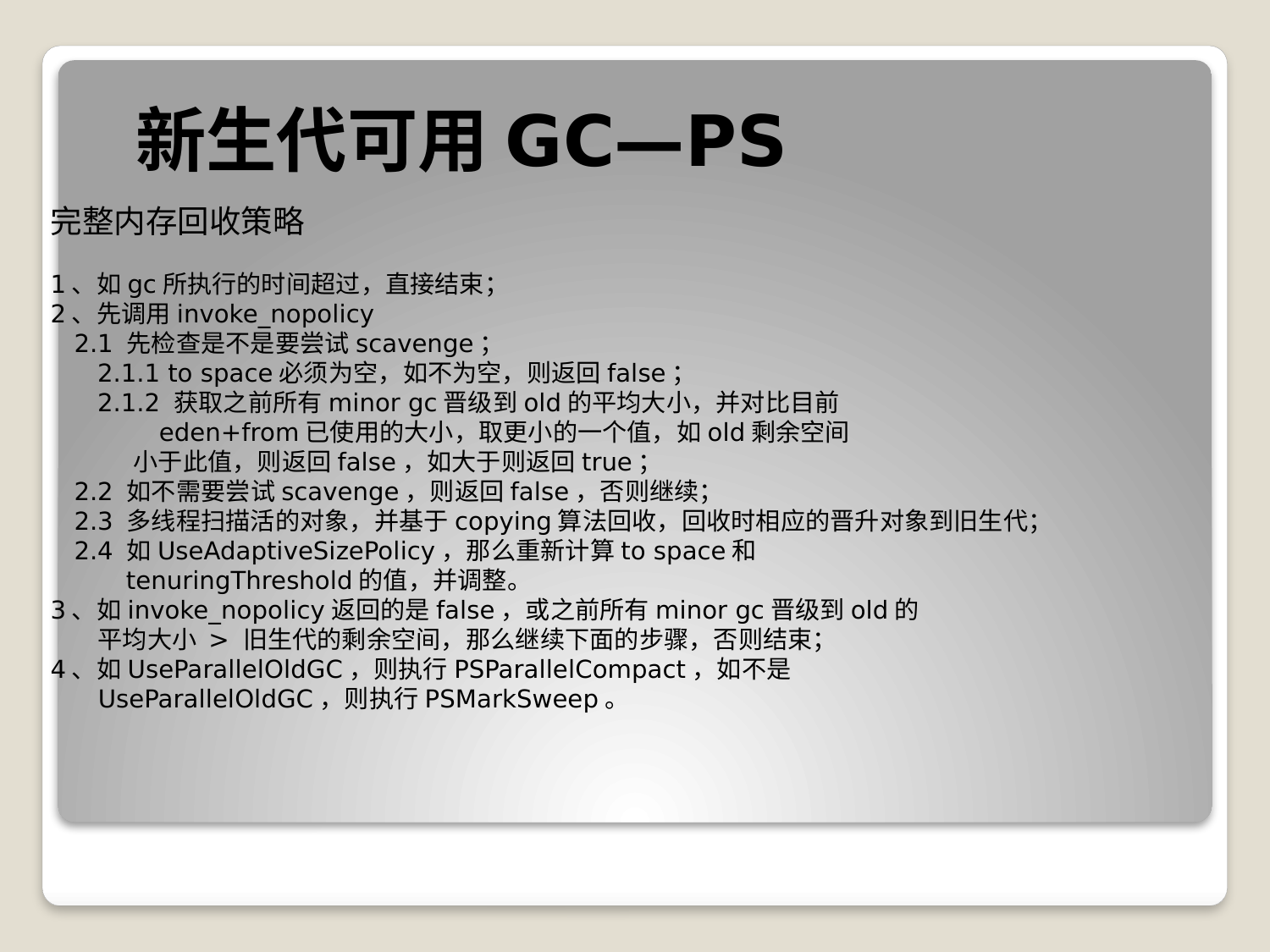

新生代可用GC—PS
完整内存回收策略

1、如gc所执行的时间超过，直接结束；
2、先调用invoke_nopolicy
   2.1 先检查是不是要尝试scavenge；
      2.1.1 to space必须为空，如不为空，则返回false；
      2.1.2 获取之前所有minor gc晋级到old的平均大小，并对比目前
          eden+from已使用的大小，取更小的一个值，如old剩余空间
              小于此值，则返回false，如大于则返回true；
   2.2 如不需要尝试scavenge，则返回false，否则继续；
   2.3 多线程扫描活的对象，并基于copying算法回收，回收时相应的晋升对象到旧生代；
   2.4 如UseAdaptiveSizePolicy，那么重新计算to space和
    tenuringThreshold的值，并调整。
3、如invoke_nopolicy返回的是false，或之前所有minor gc晋级到old的
平均大小 > 旧生代的剩余空间，那么继续下面的步骤，否则结束；
4、如UseParallelOldGC，则执行PSParallelCompact，如不是
UseParallelOldGC，则执行PSMarkSweep。